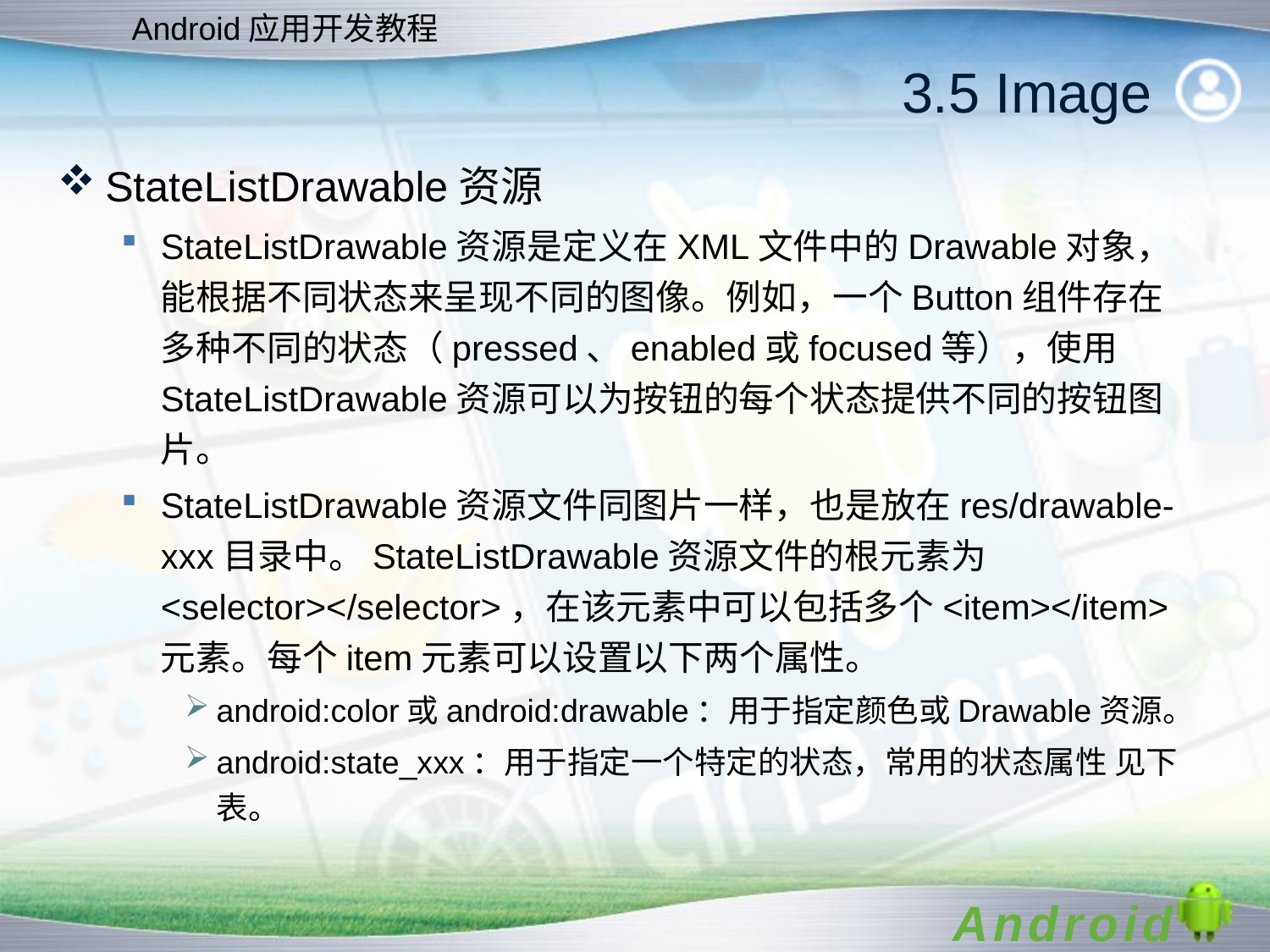

# 3.5 Image
StateListDrawable资源
StateListDrawable资源是定义在XML文件中的Drawable对象，能根据不同状态来呈现不同的图像。例如，一个Button组件存在多种不同的状态（pressed、enabled或focused等），使用StateListDrawable资源可以为按钮的每个状态提供不同的按钮图片。
StateListDrawable资源文件同图片一样，也是放在res/drawable-xxx目录中。StateListDrawable资源文件的根元素为<selector></selector>，在该元素中可以包括多个<item></item>元素。每个item元素可以设置以下两个属性。
android:color或android:drawable：用于指定颜色或Drawable资源。
android:state_xxx：用于指定一个特定的状态，常用的状态属性 见下表。